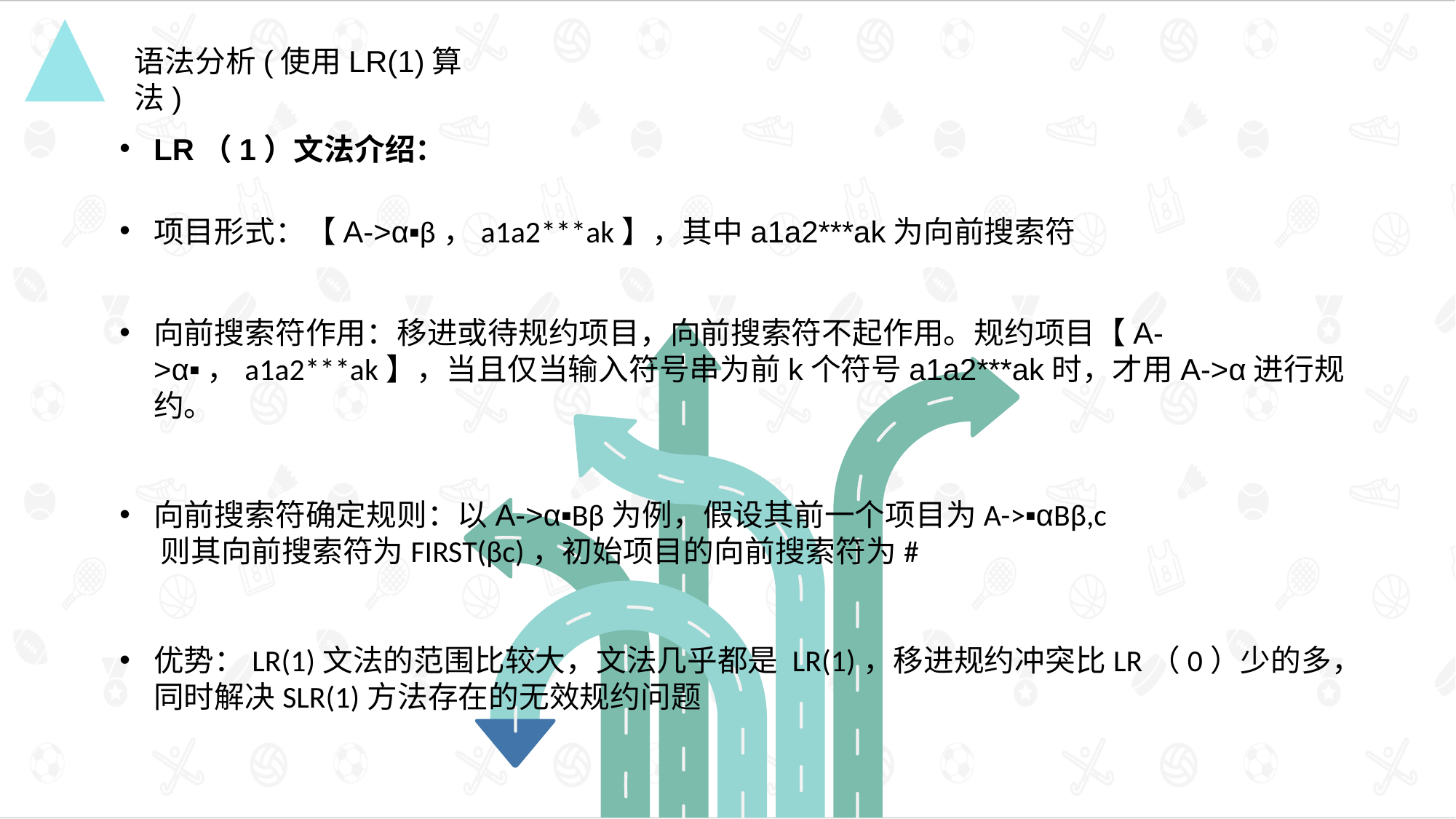

语法分析(使用LR(1)算法)
LR（1）文法介绍：
项目形式：【A->α▪β，a1a2***ak】，其中a1a2***ak为向前搜索符
向前搜索符作用：移进或待规约项目，向前搜索符不起作用。规约项目【A->α▪，a1a2***ak】，当且仅当输入符号串为前k个符号a1a2***ak时，才用A->α进行规约。

向前搜索符确定规则：以A->α▪Bβ为例，假设其前一个项目为A->▪αBβ,c
     则其向前搜索符为FIRST(βc)，初始项目的向前搜索符为#

优势：LR(1)文法的范围比较大，文法几乎都是 LR(1)，移进规约冲突比LR（0）少的多，同时解决SLR(1)方法存在的无效规约问题